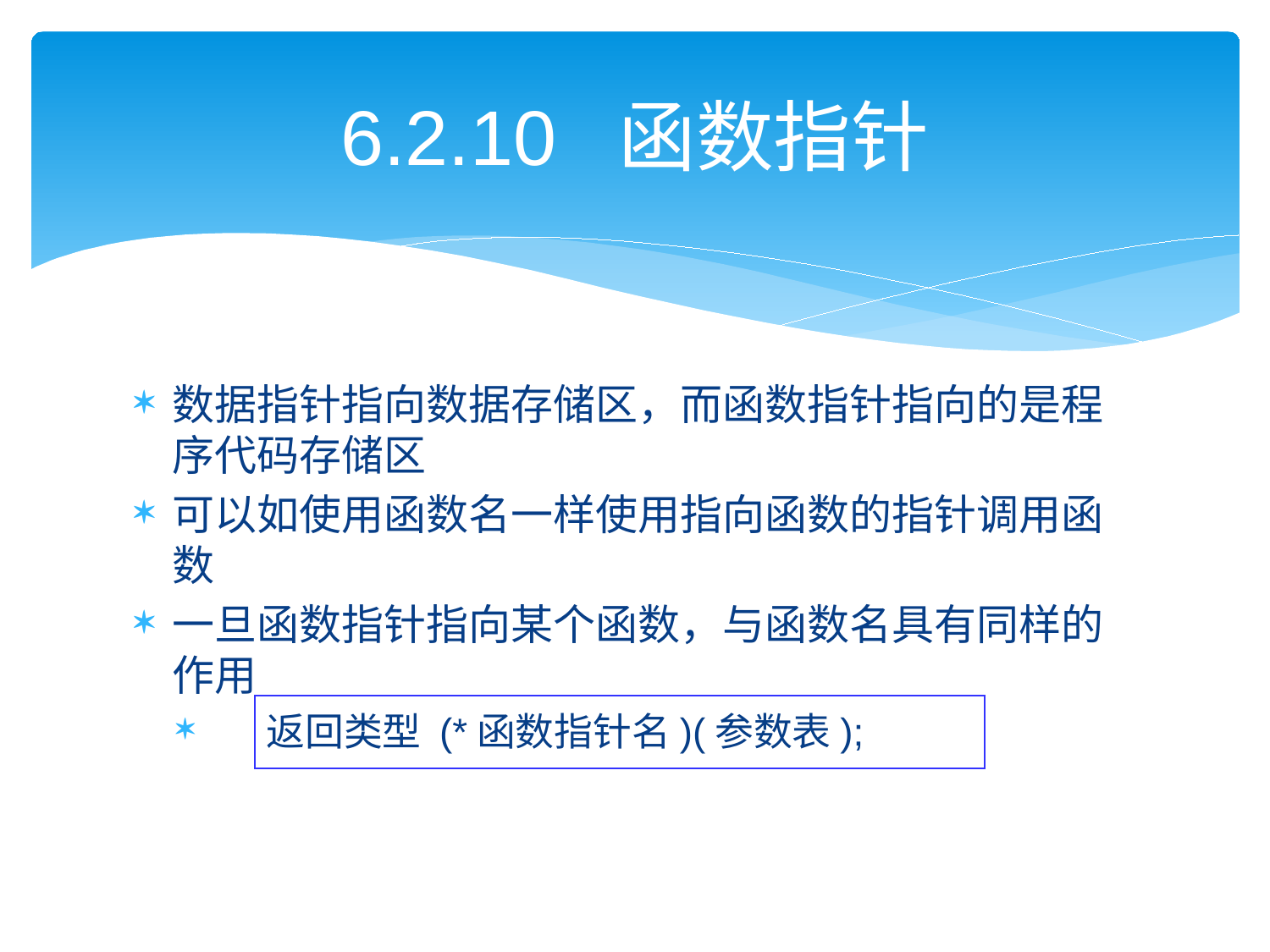

# 6.2.10  函数指针
数据指针指向数据存储区，而函数指针指向的是程序代码存储区
可以如使用函数名一样使用指向函数的指针调用函数
一旦函数指针指向某个函数，与函数名具有同样的作用
     返回类型 (*函数指针名)(参数表);